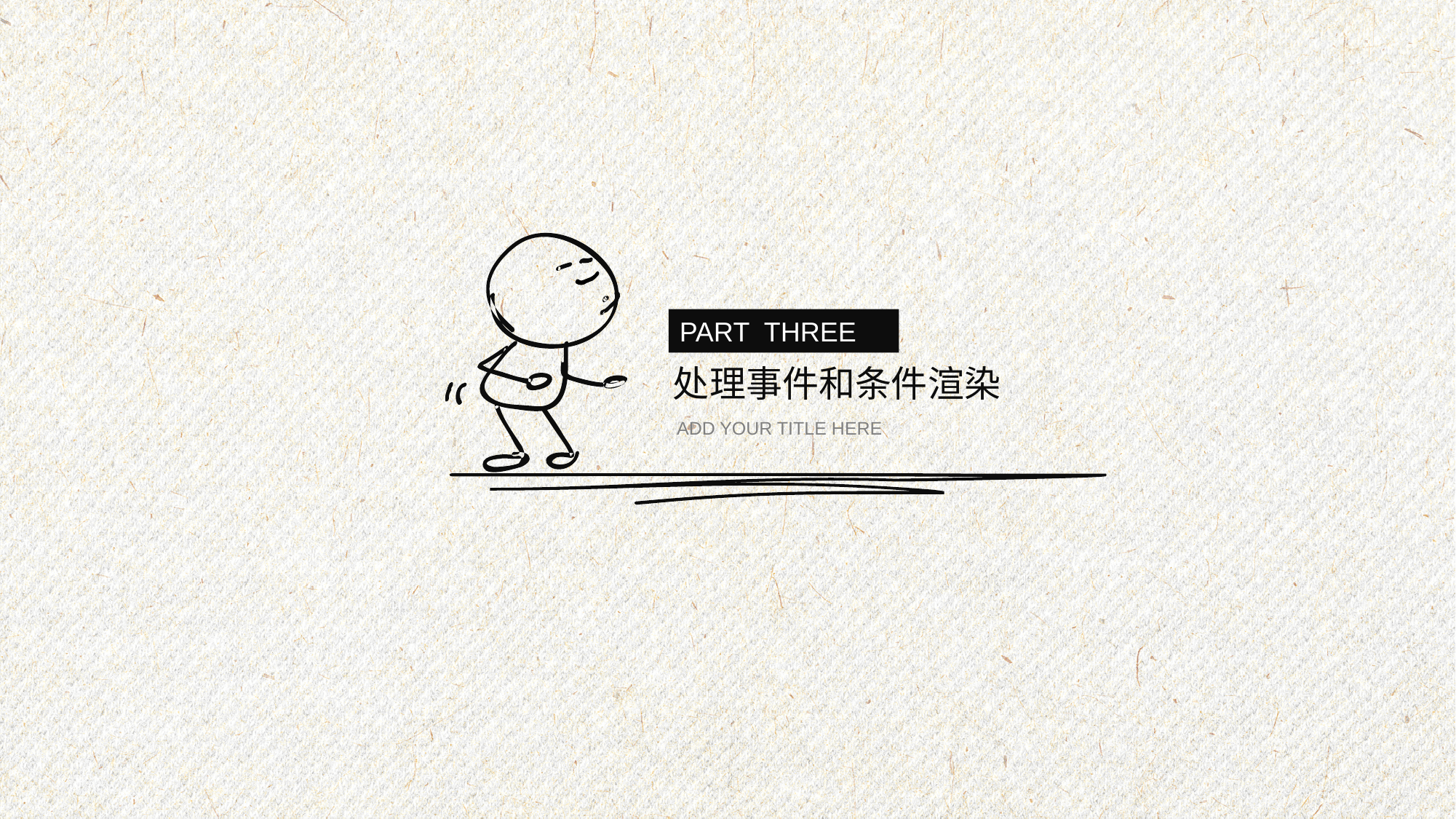

PART  THREE
处理事件和条件渲染
ADD YOUR TITLE HERE